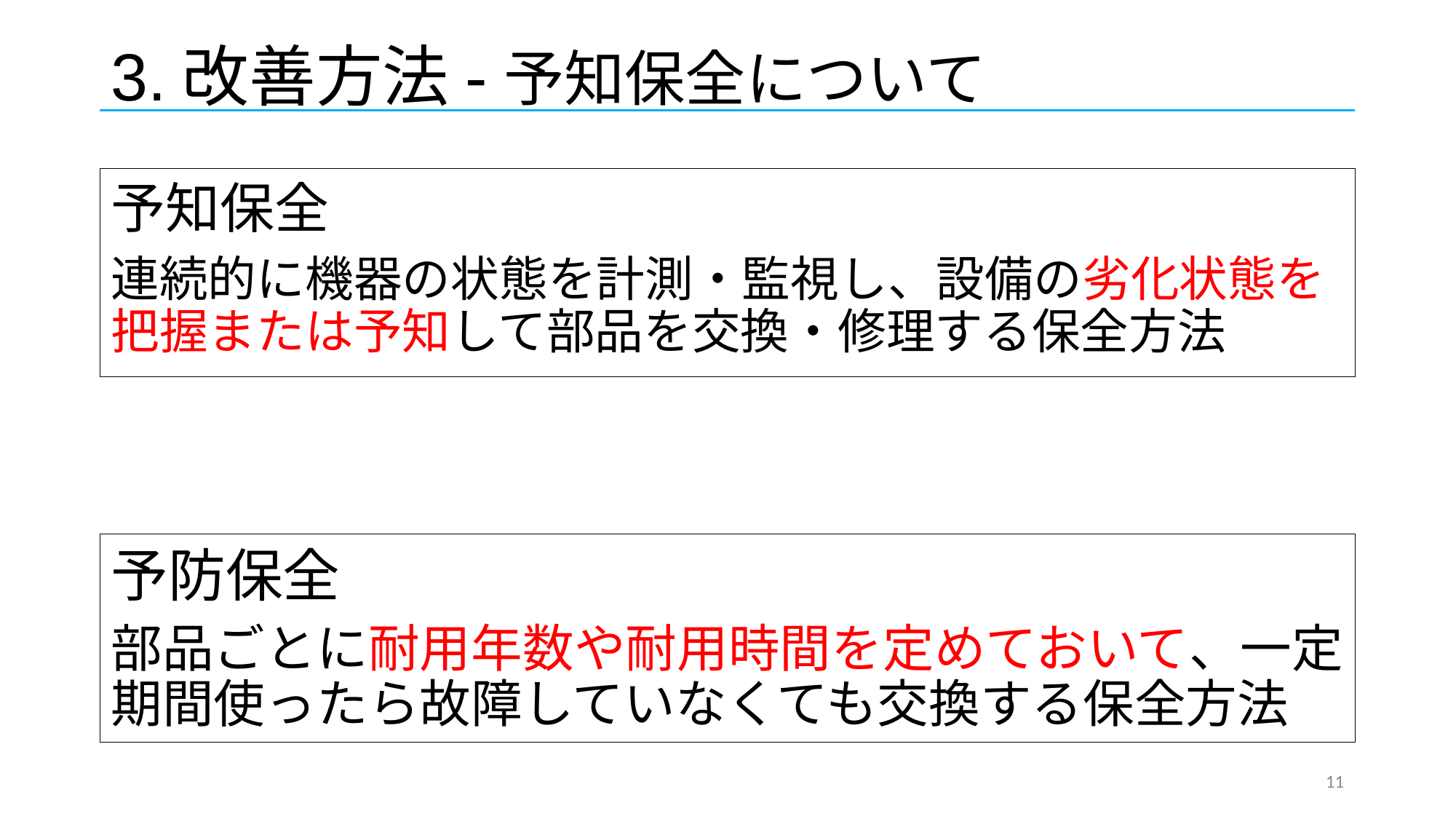

# 3.改善方法-予知保全について
予知保全
連続的に機器の状態を計測・監視し、設備の劣化状態を把握または予知して部品を交換・修理する保全方法
予防保全
部品ごとに耐用年数や耐用時間を定めておいて、一定期間使ったら故障していなくても交換する保全方法
11